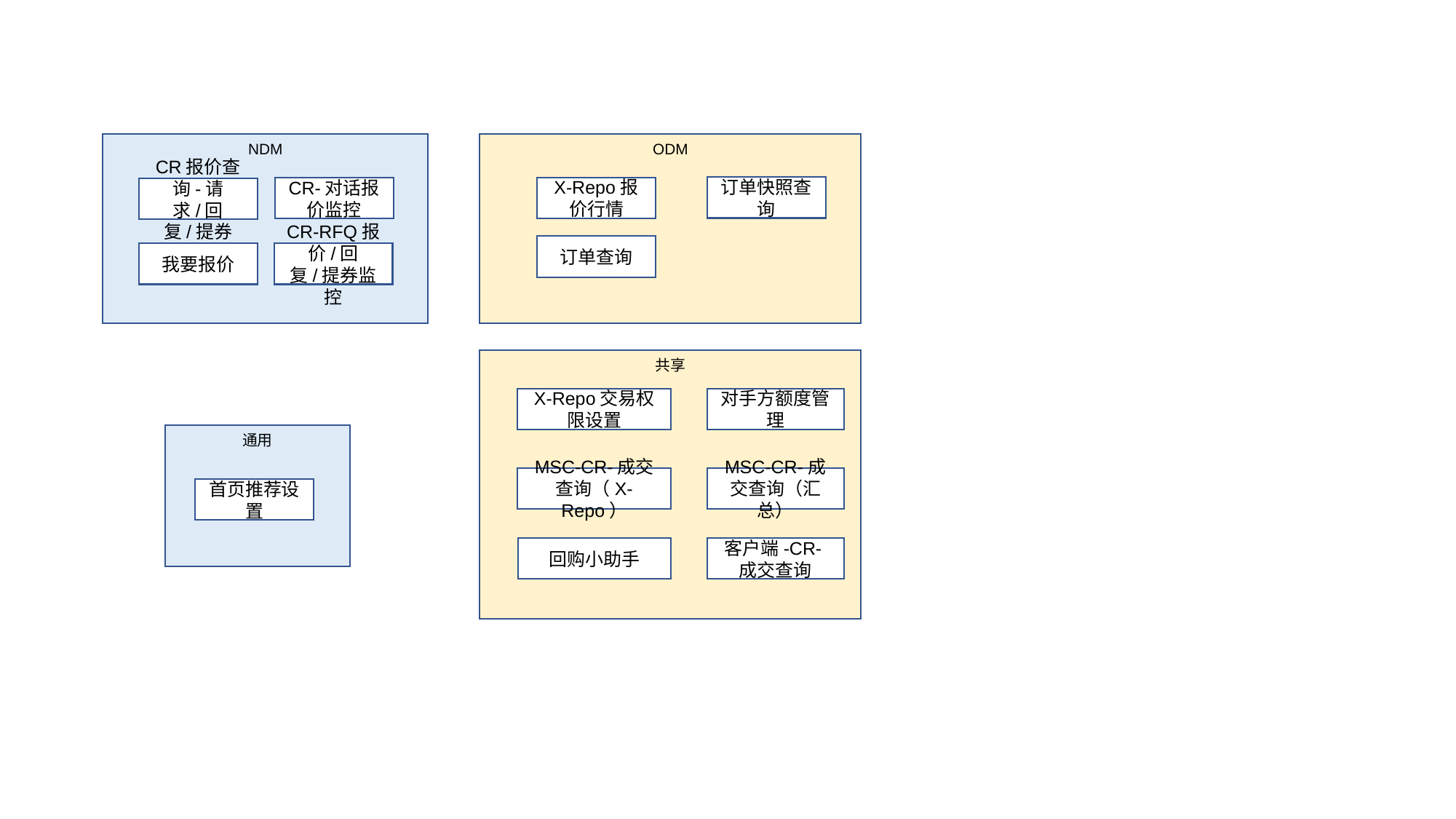

NDM
ODM
订单快照查询
X-Repo报价行情
CR-对话报价监控
CR报价查询-请求/回复/提券
订单查询
我要报价
CR-RFQ报价/回复/提券监控
共享
X-Repo交易权限设置
对手方额度管理
通用
MSC-CR-成交查询（X-Repo）
MSC-CR-成交查询（汇总）
首页推荐设置
客户端-CR-成交查询
回购小助手